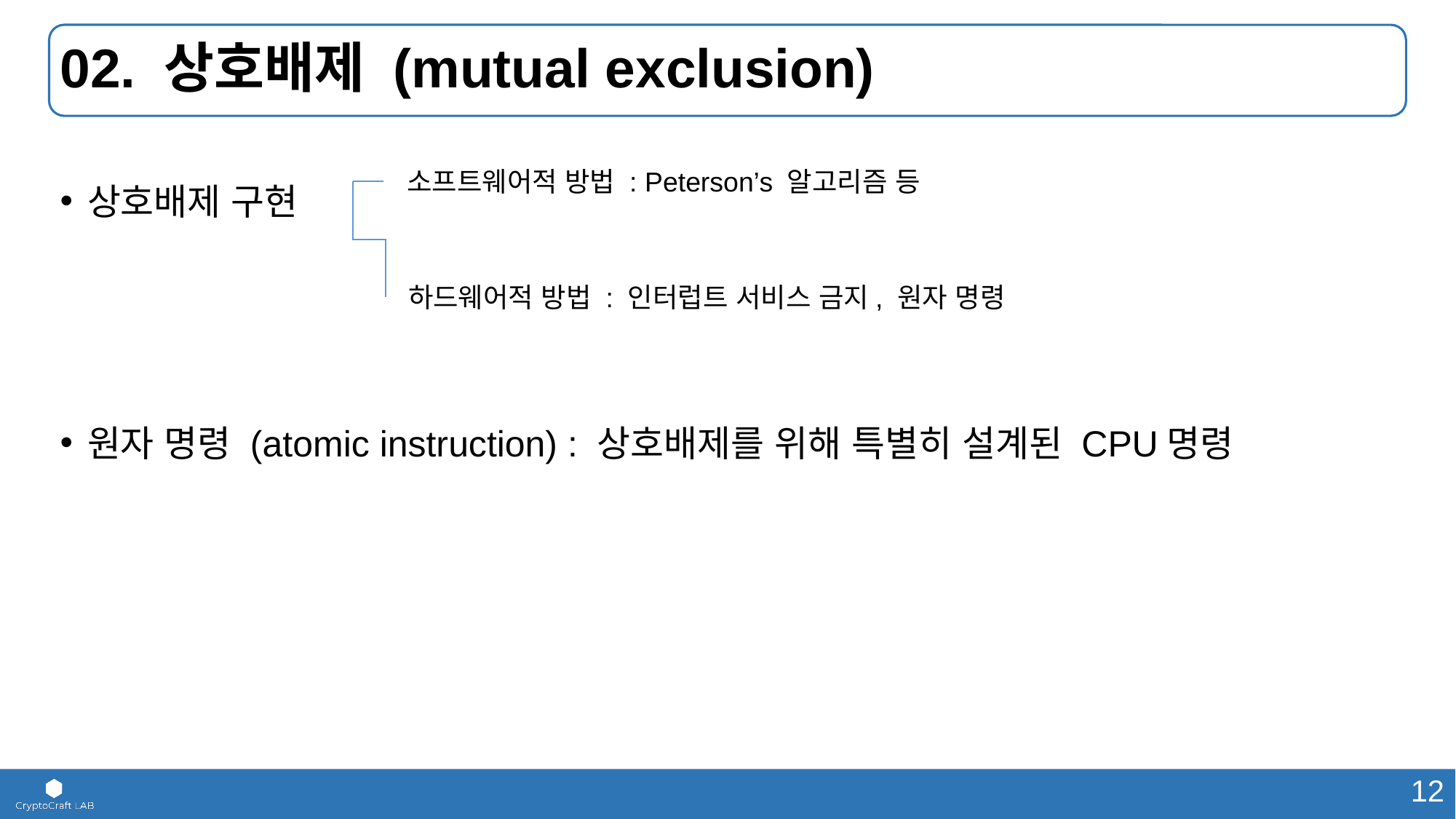

# 02. 상호배제 (mutual exclusion)
상호배제 구현

원자 명령 (atomic instruction) : 상호배제를 위해 특별히 설계된 CPU명령

소프트웨어적 방법 : Peterson’s 알고리즘 등
하드웨어적 방법 : 인터럽트 서비스 금지, 원자 명령